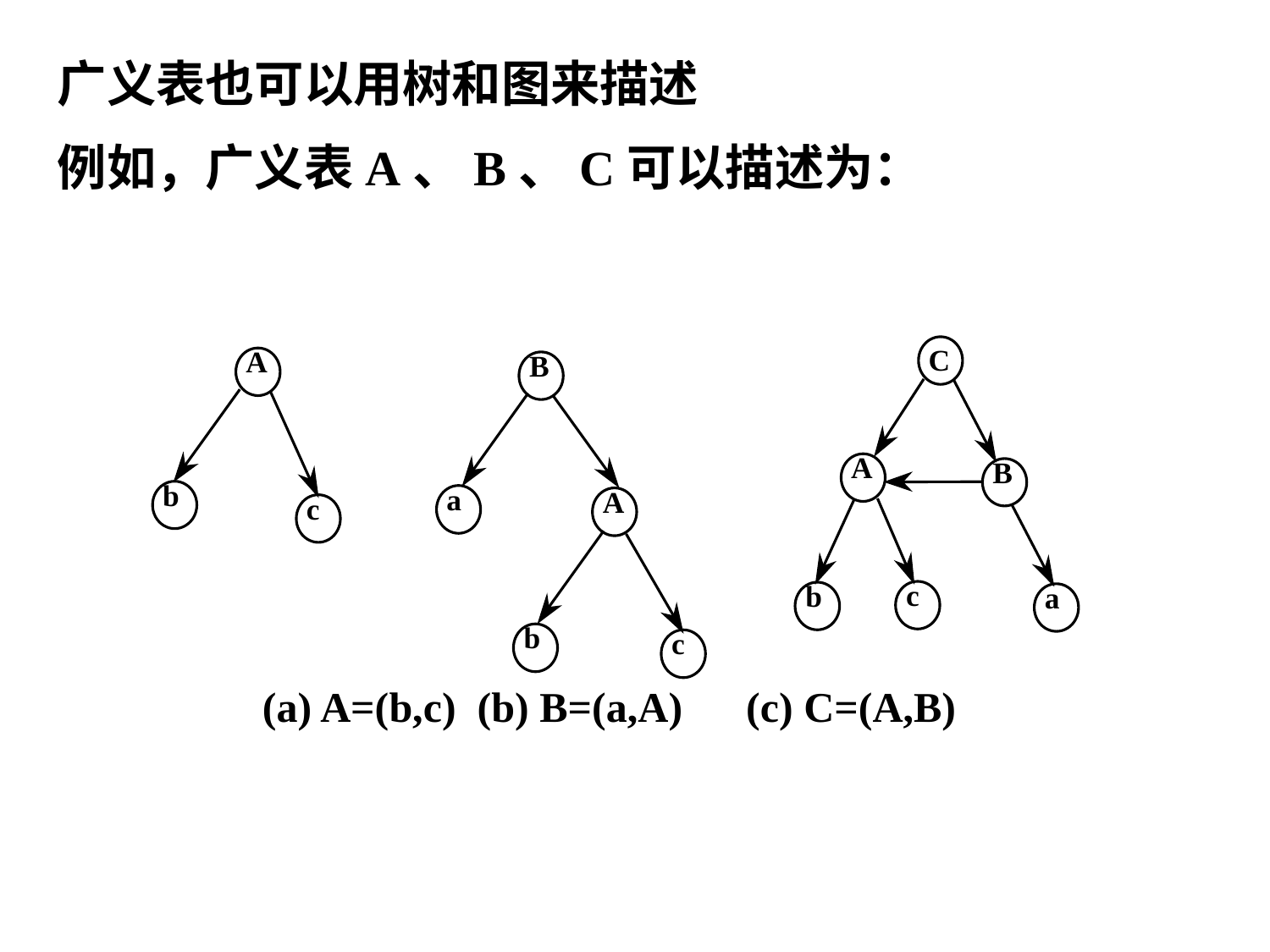

广义表也可以用树和图来描述
例如，广义表A、B、C可以描述为：

C

A

B

A

B

b

a

A

c

c

b

a

b

c

(a) A=(b,c)  (b) B=(a,A)      (c) C=(A,B)